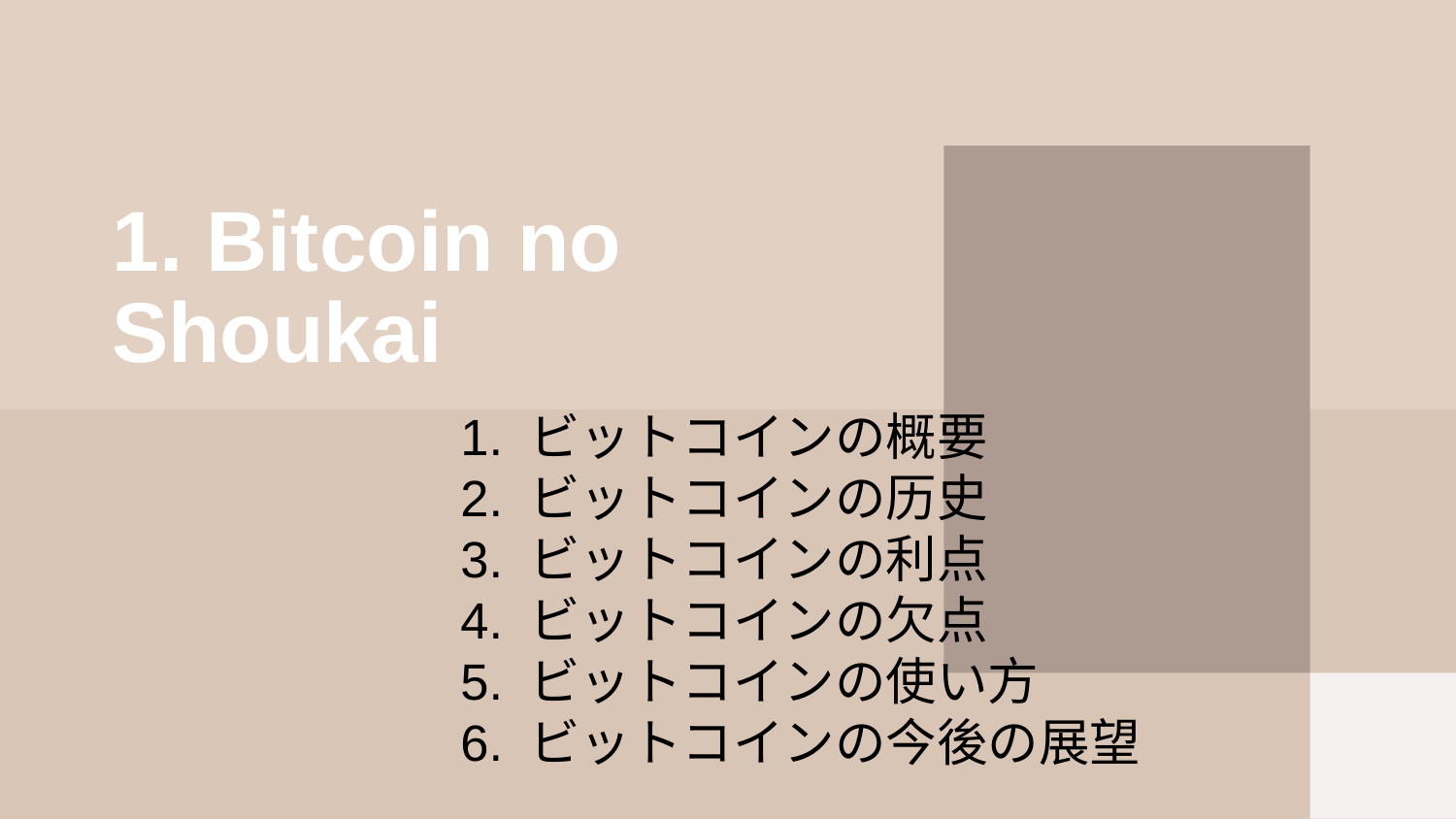

# 1. Bitcoin no Shoukai

1. ビットコインの概要
2. ビットコインの历史
3. ビットコインの利点
4. ビットコインの欠点
5. ビットコインの使い方
6. ビットコインの今後の展望